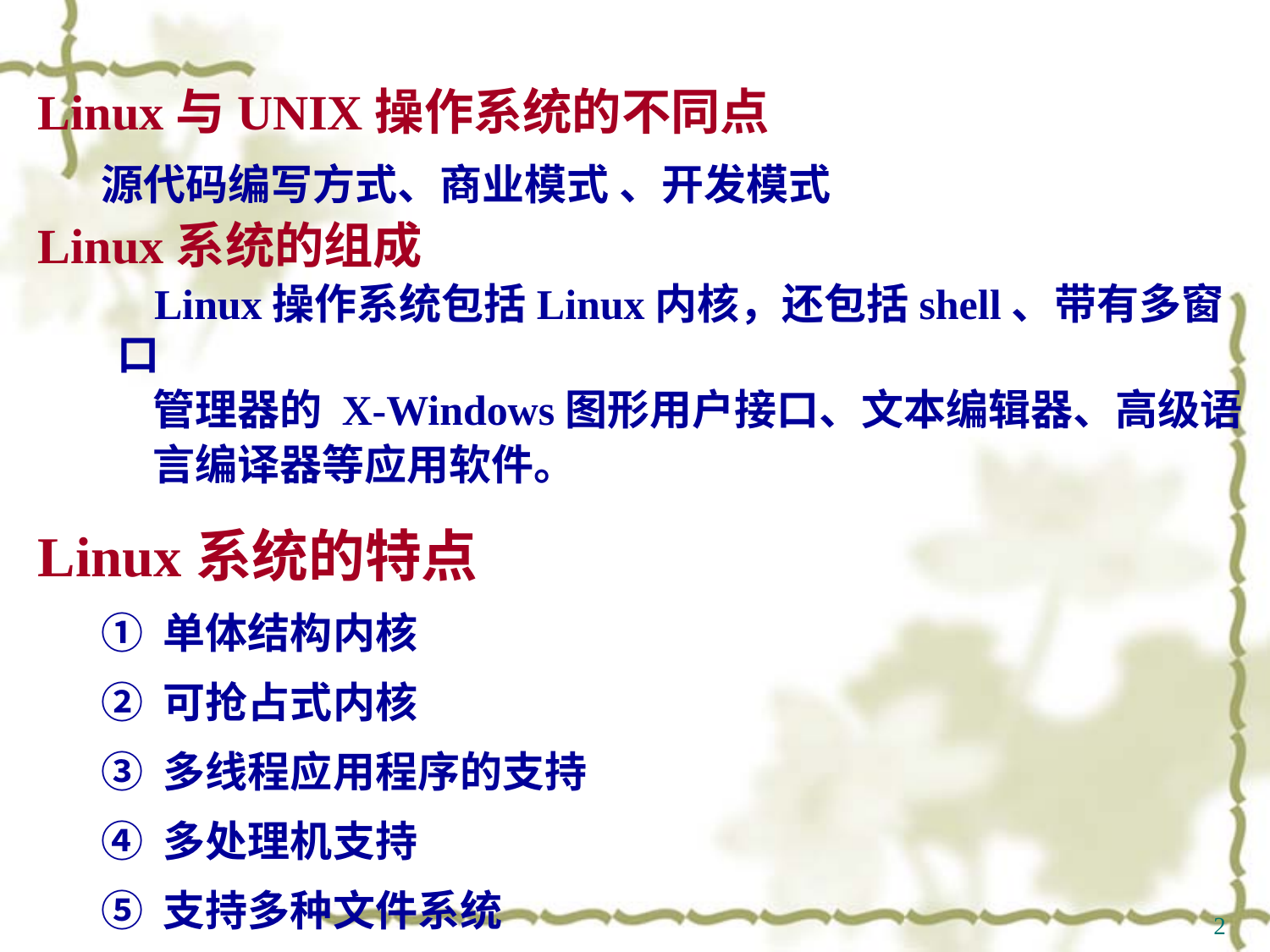

Linux与UNIX操作系统的不同点
源代码编写方式、商业模式 、开发模式
Linux系统的组成
           Linux操作系统包括Linux内核，还包括shell、带有多窗口
           管理器的 X-Windows图形用户接口、文本编辑器、高级语
           言编译器等应用软件。
Linux系统的特点
① 单体结构内核
② 可抢占式内核
③ 多线程应用程序的支持
④ 多处理机支持
⑤ 支持多种文件系统

2